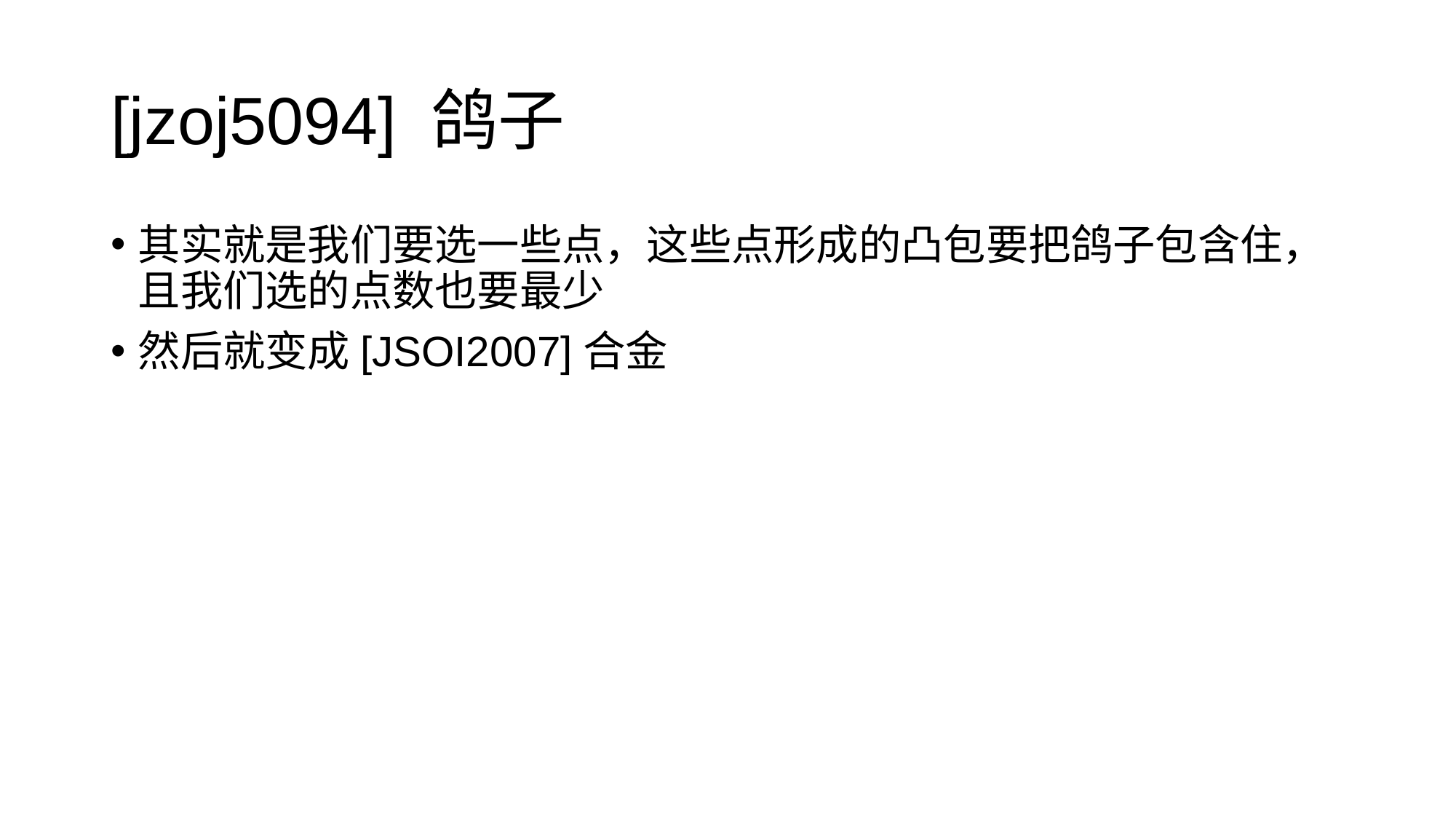

# [jzoj5094] 鸽子
其实就是我们要选一些点，这些点形成的凸包要把鸽子包含住，且我们选的点数也要最少
然后就变成[JSOI2007]合金